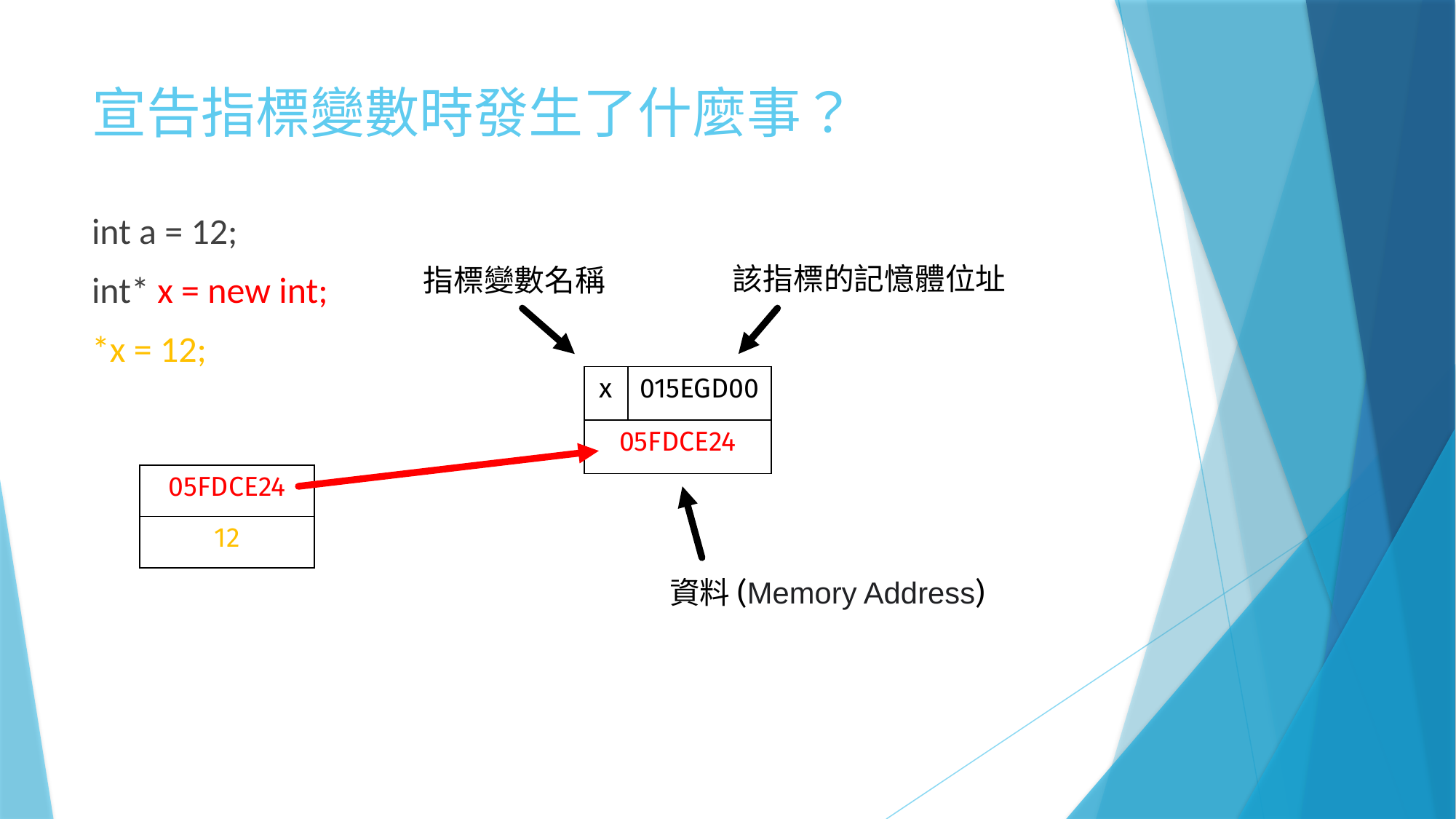

# 宣告指標變數時發生了什麼事？
int a = 12;
int* x = new int;
*x = 12;

該指標的記憶體位址
指標變數名稱
| x | 015EGD00 |
| --- | --- |
| 05FDCE24 |  |
| 05FDCE24 |
| --- |
| 12 |
資料(Memory Address)